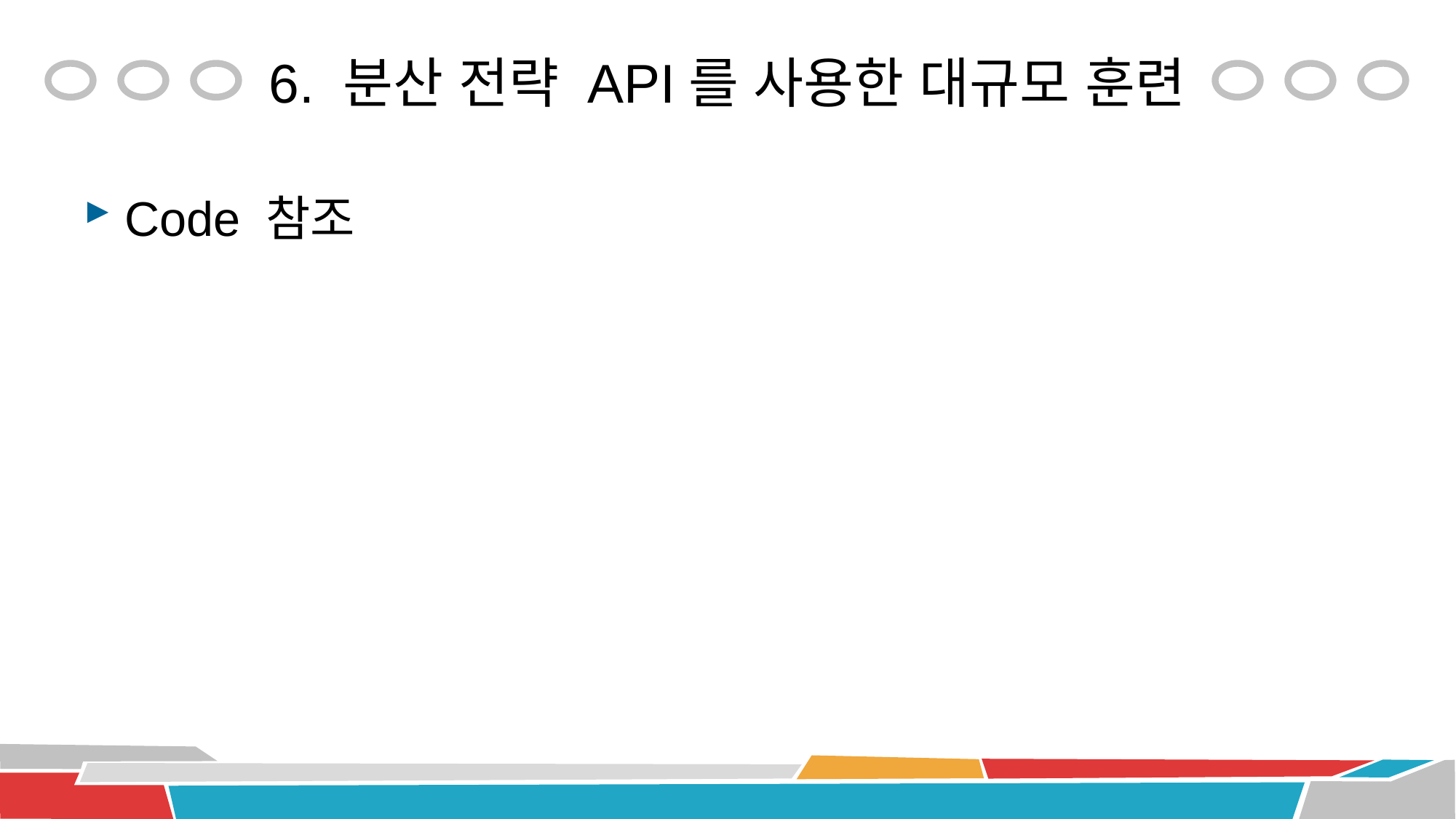

# 6. 분산 전략 API를 사용한 대규모 훈련
Code 참조